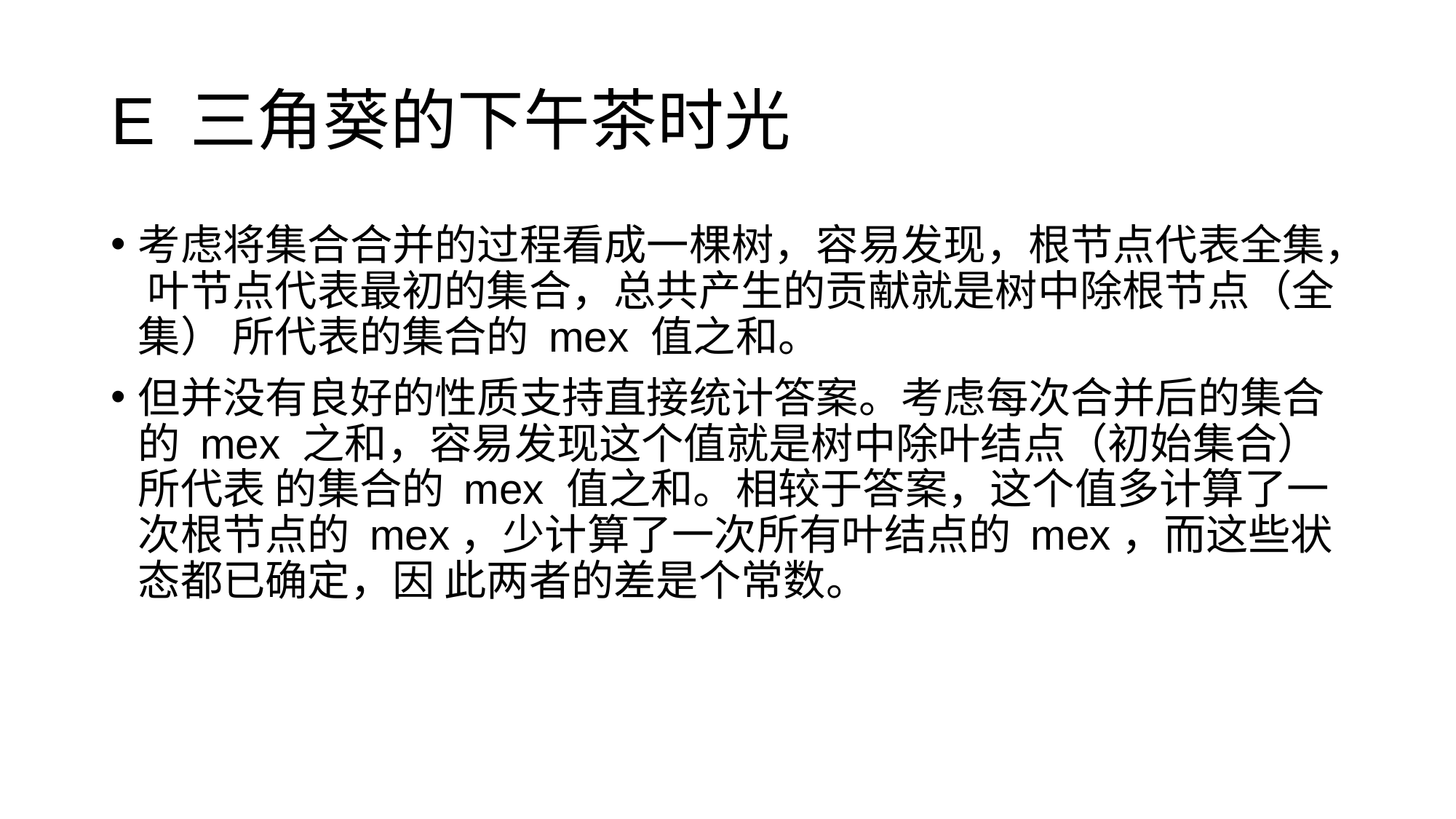

# E 三角葵的下午茶时光
考虑将集合合并的过程看成一棵树，容易发现，根节点代表全集， 叶节点代表最初的集合，总共产生的贡献就是树中除根节点（全集） 所代表的集合的 mex 值之和。
但并没有良好的性质支持直接统计答案。考虑每次合并后的集合的 mex 之和，容易发现这个值就是树中除叶结点（初始集合）所代表 的集合的 mex 值之和。相较于答案，这个值多计算了一次根节点的 mex，少计算了一次所有叶结点的 mex，而这些状态都已确定，因 此两者的差是个常数。